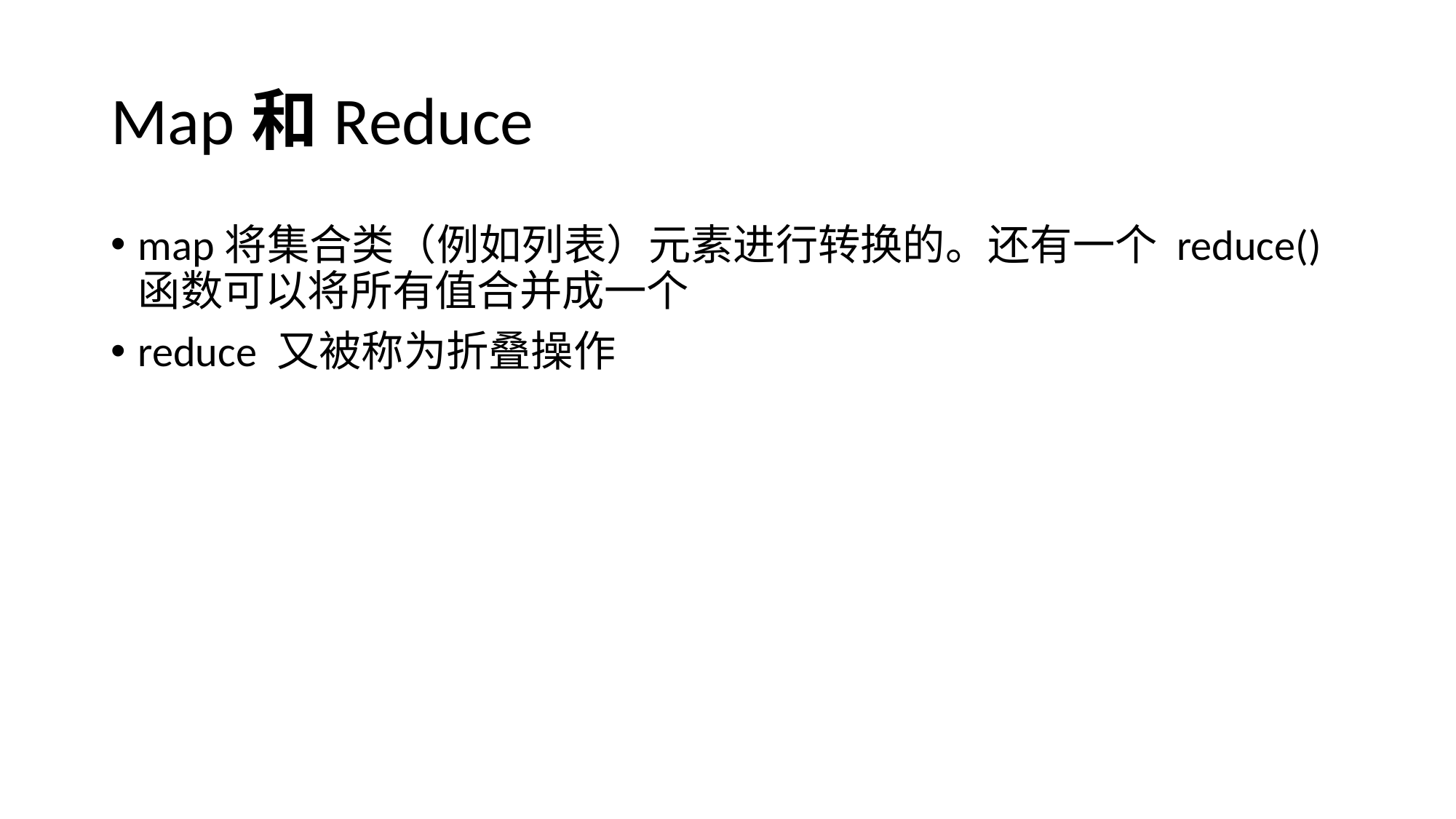

# Map和Reduce
map将集合类（例如列表）元素进行转换的。还有一个 reduce() 函数可以将所有值合并成一个
reduce 又被称为折叠操作